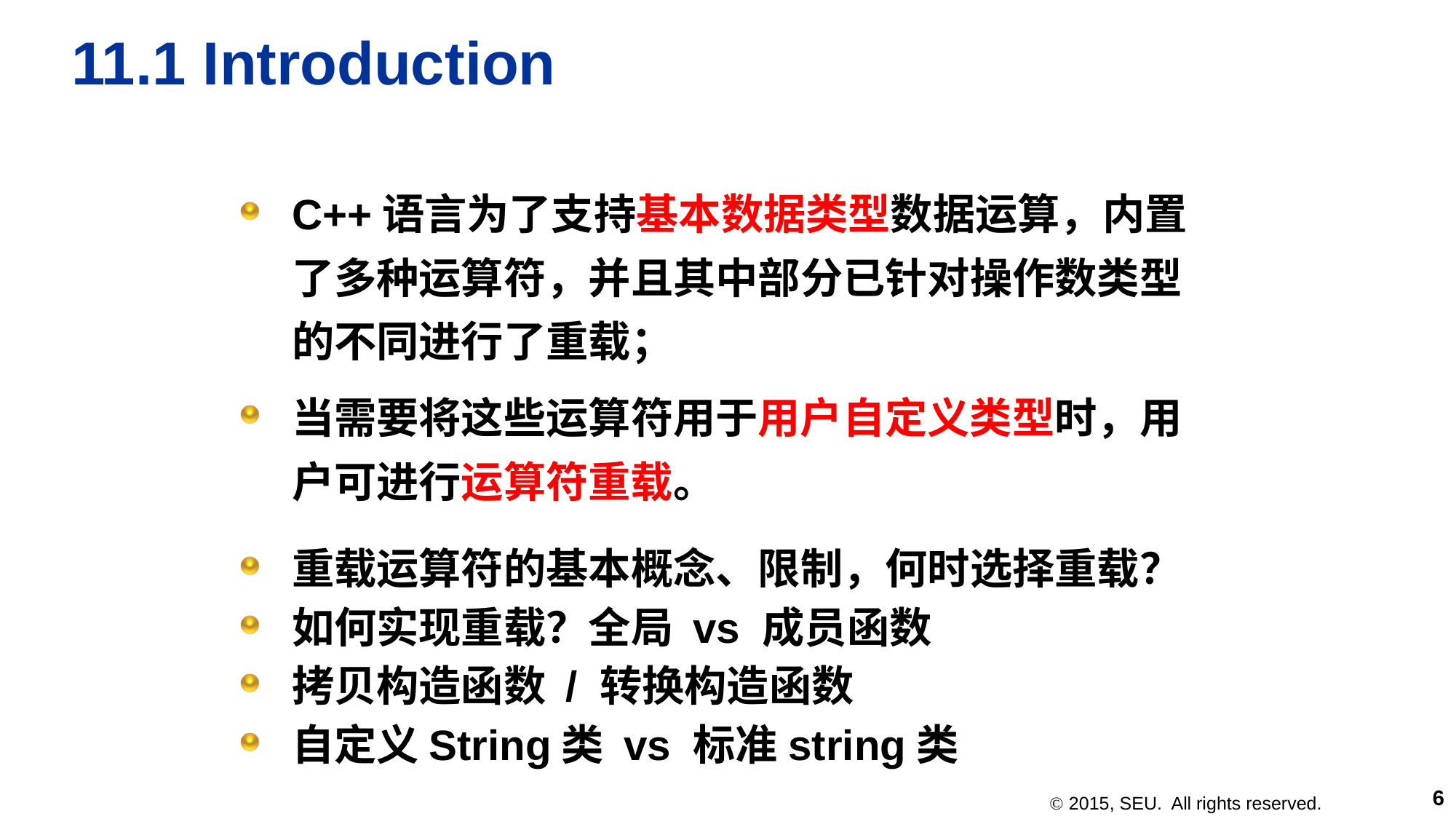

# 11.1 Introduction
C++语言为了支持基本数据类型数据运算，内置了多种运算符，并且其中部分已针对操作数类型的不同进行了重载；
当需要将这些运算符用于用户自定义类型时，用户可进行运算符重载。

重载运算符的基本概念、限制，何时选择重载？
如何实现重载？全局 vs 成员函数
拷贝构造函数 / 转换构造函数
自定义String类 vs 标准string类